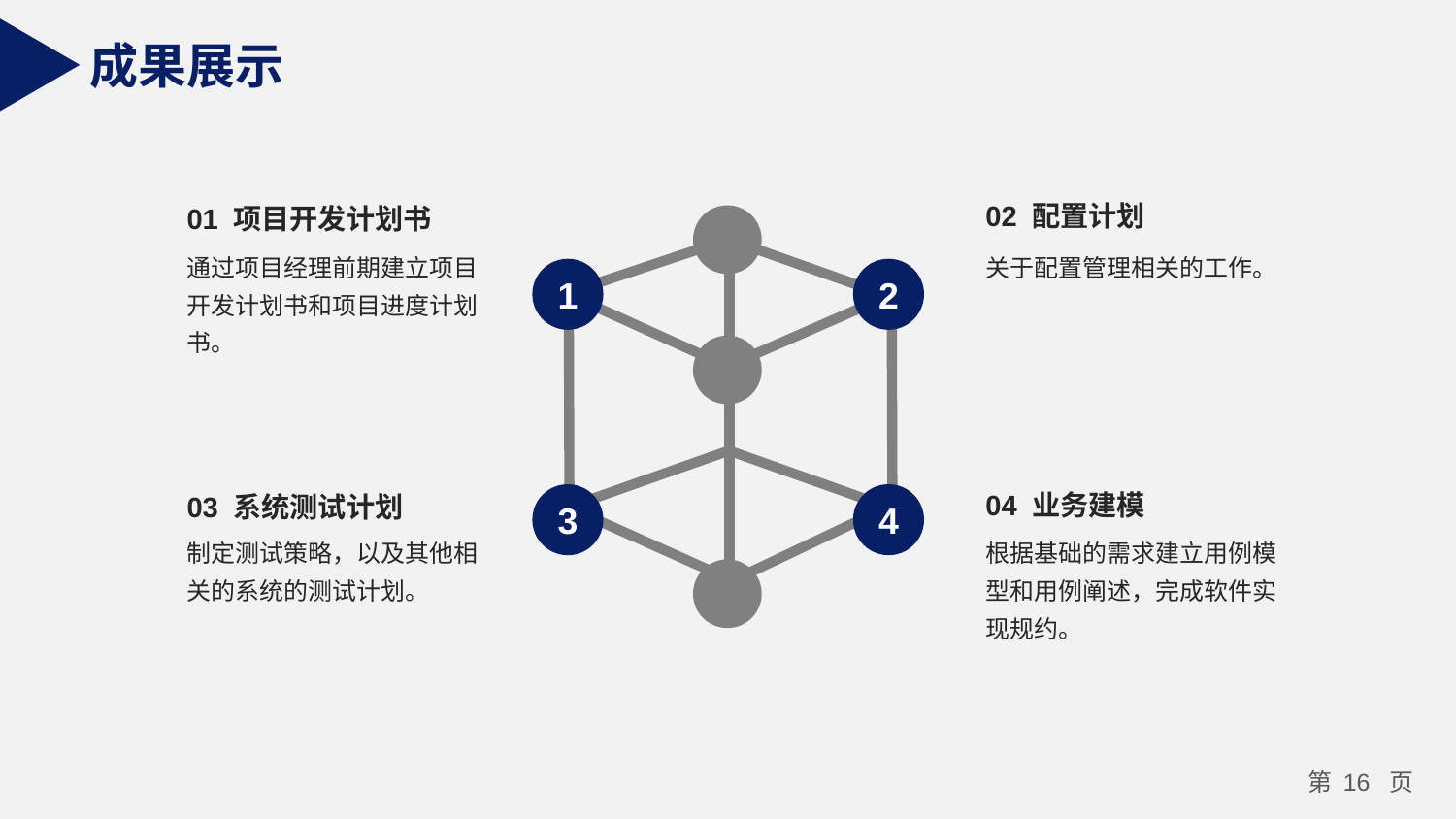

成果展示
02 配置计划
关于配置管理相关的工作。
01 项目开发计划书
通过项目经理前期建立项目开发计划书和项目进度计划书。

1
2

3
4

04 业务建模
根据基础的需求建立用例模型和用例阐述，完成软件实现规约。
03 系统测试计划
制定测试策略，以及其他相关的系统的测试计划。